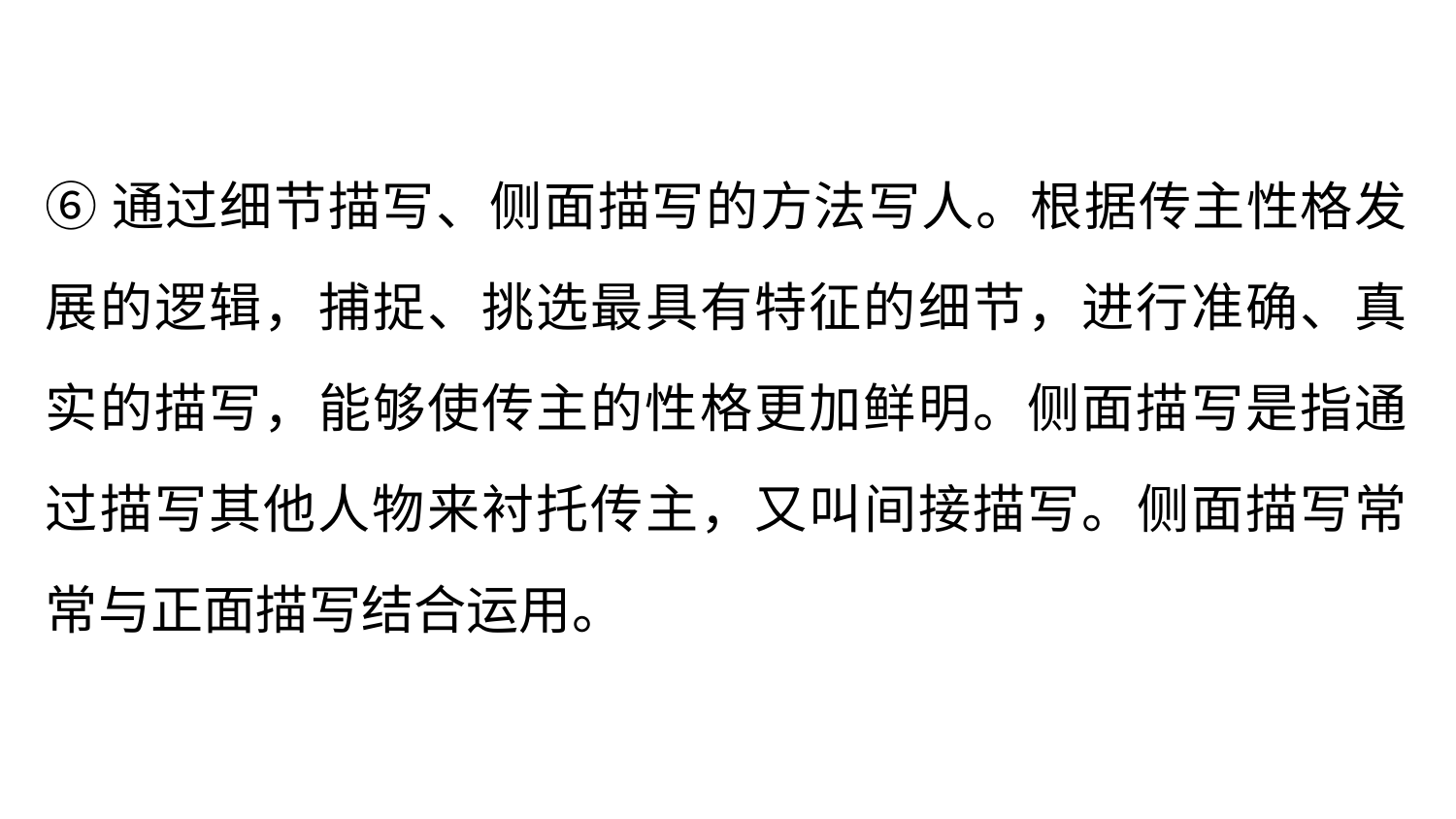

⑥通过细节描写、侧面描写的方法写人。根据传主性格发展的逻辑，捕捉、挑选最具有特征的细节，进行准确、真实的描写，能够使传主的性格更加鲜明。侧面描写是指通过描写其他人物来衬托传主，又叫间接描写。侧面描写常常与正面描写结合运用。